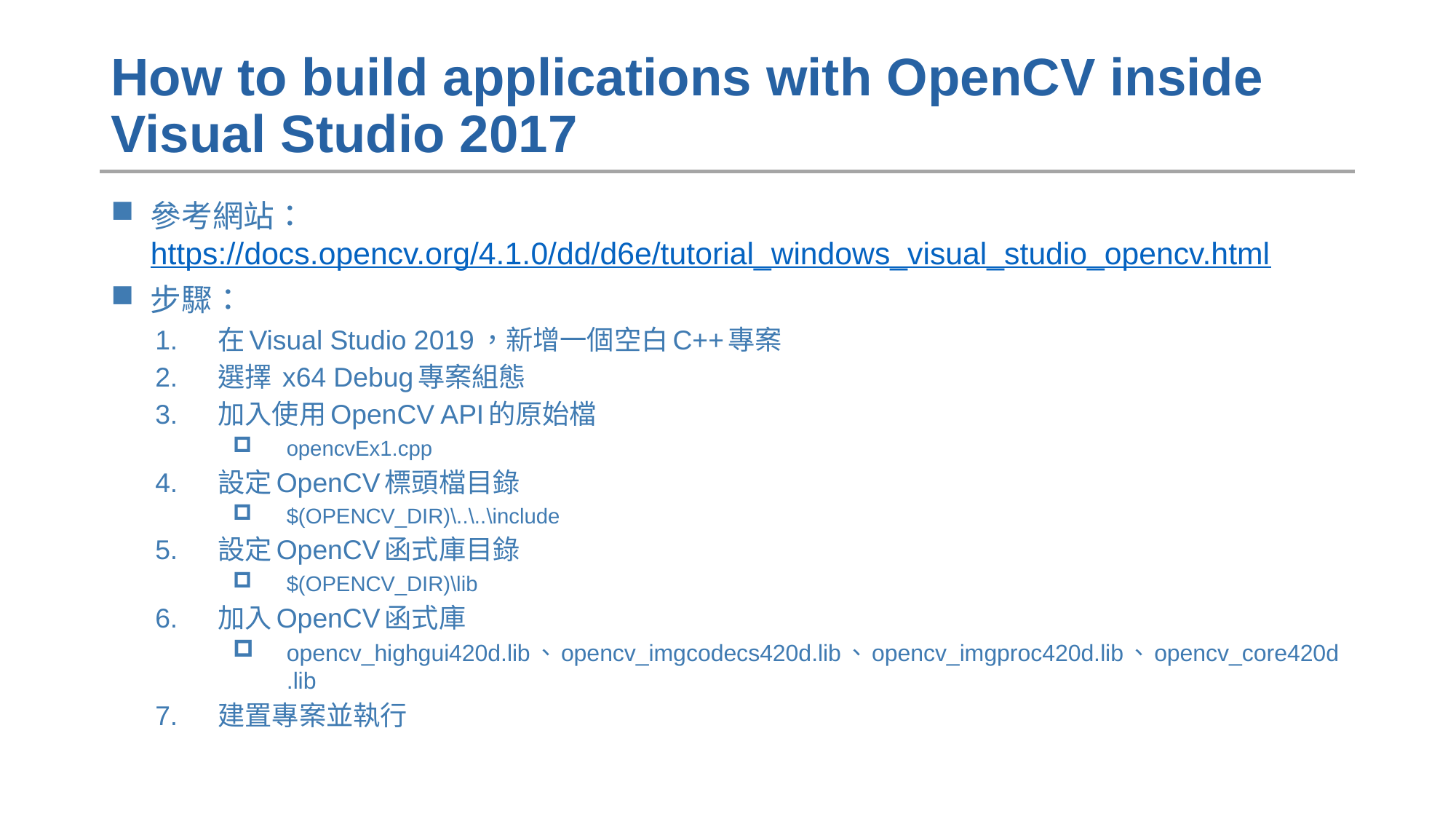

# How to build applications with OpenCV inside Visual Studio 2017
參考網站：https://docs.opencv.org/4.1.0/dd/d6e/tutorial_windows_visual_studio_opencv.html
步驟：
在Visual Studio 2019，新增一個空白C++專案
選擇 x64 Debug專案組態
加入使用OpenCV API的原始檔
opencvEx1.cpp
設定OpenCV標頭檔目錄
$(OPENCV_DIR)\..\..\include
設定OpenCV函式庫目錄
$(OPENCV_DIR)\lib
加入OpenCV函式庫
opencv_highgui420d.lib、opencv_imgcodecs420d.lib、opencv_imgproc420d.lib、opencv_core420d.lib
建置專案並執行